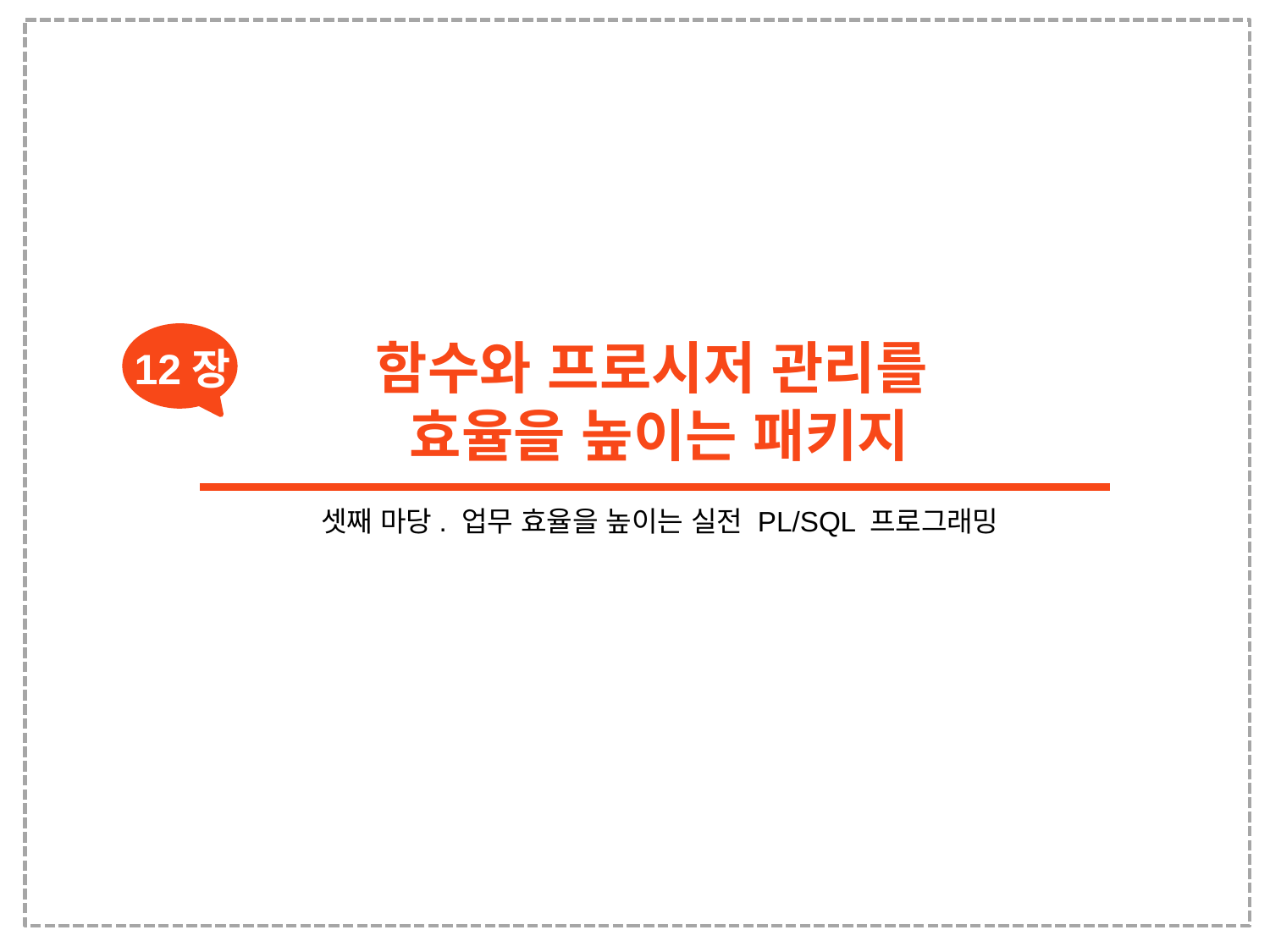

함수와 프로시저 관리를
효율을 높이는 패키지

12장
셋째 마당. 업무 효율을 높이는 실전 PL/SQL 프로그래밍